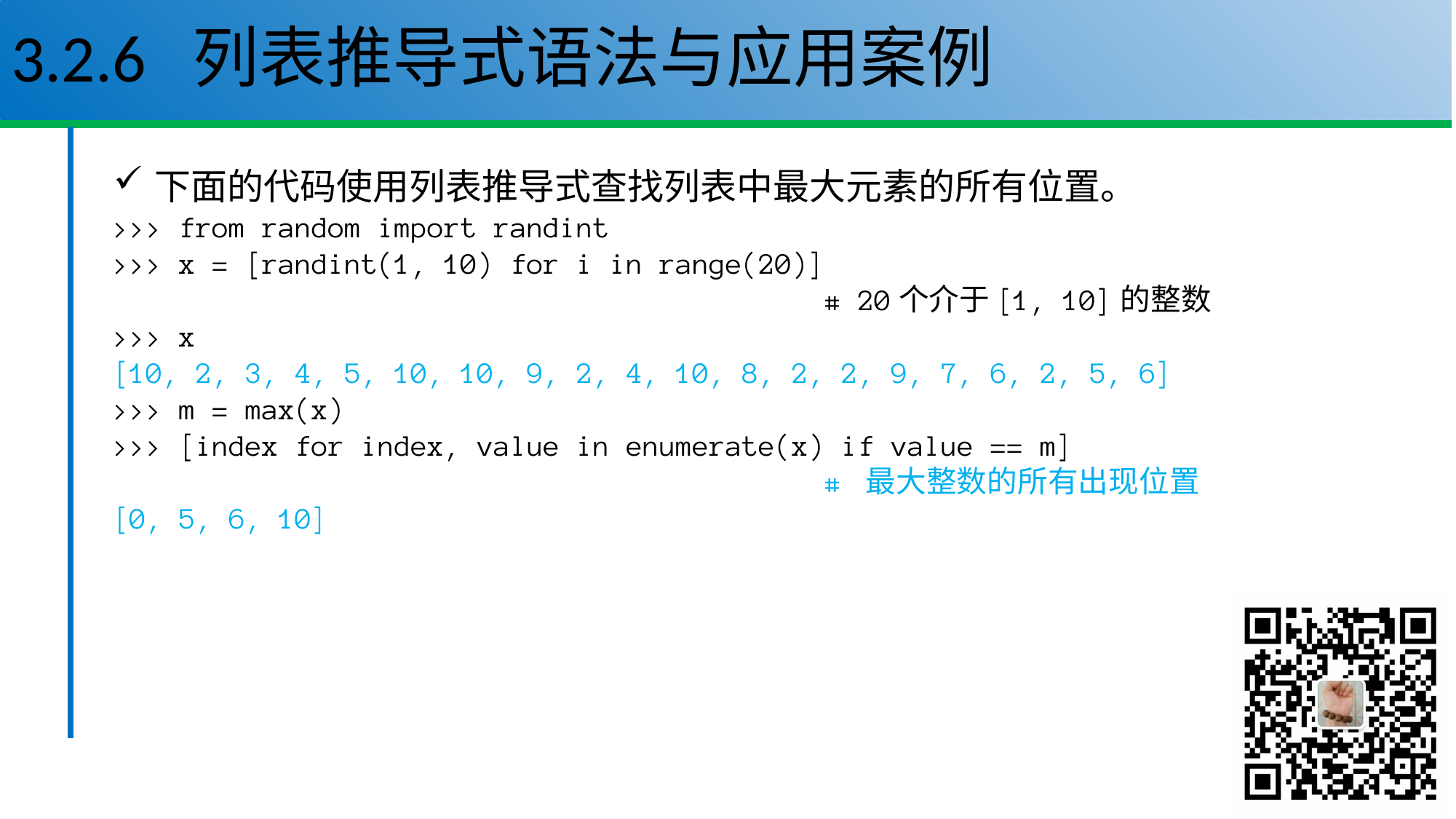

# 3.2.6  列表推导式语法与应用案例
下面的代码使用列表推导式查找列表中最大元素的所有位置。
>>> from random import randint
>>> x = [randint(1, 10) for i in range(20)]
                                           # 20个介于[1, 10]的整数
>>> x
[10, 2, 3, 4, 5, 10, 10, 9, 2, 4, 10, 8, 2, 2, 9, 7, 6, 2, 5, 6]
>>> m = max(x)
>>> [index for index, value in enumerate(x) if value == m]
                                           # 最大整数的所有出现位置
[0, 5, 6, 10]
26